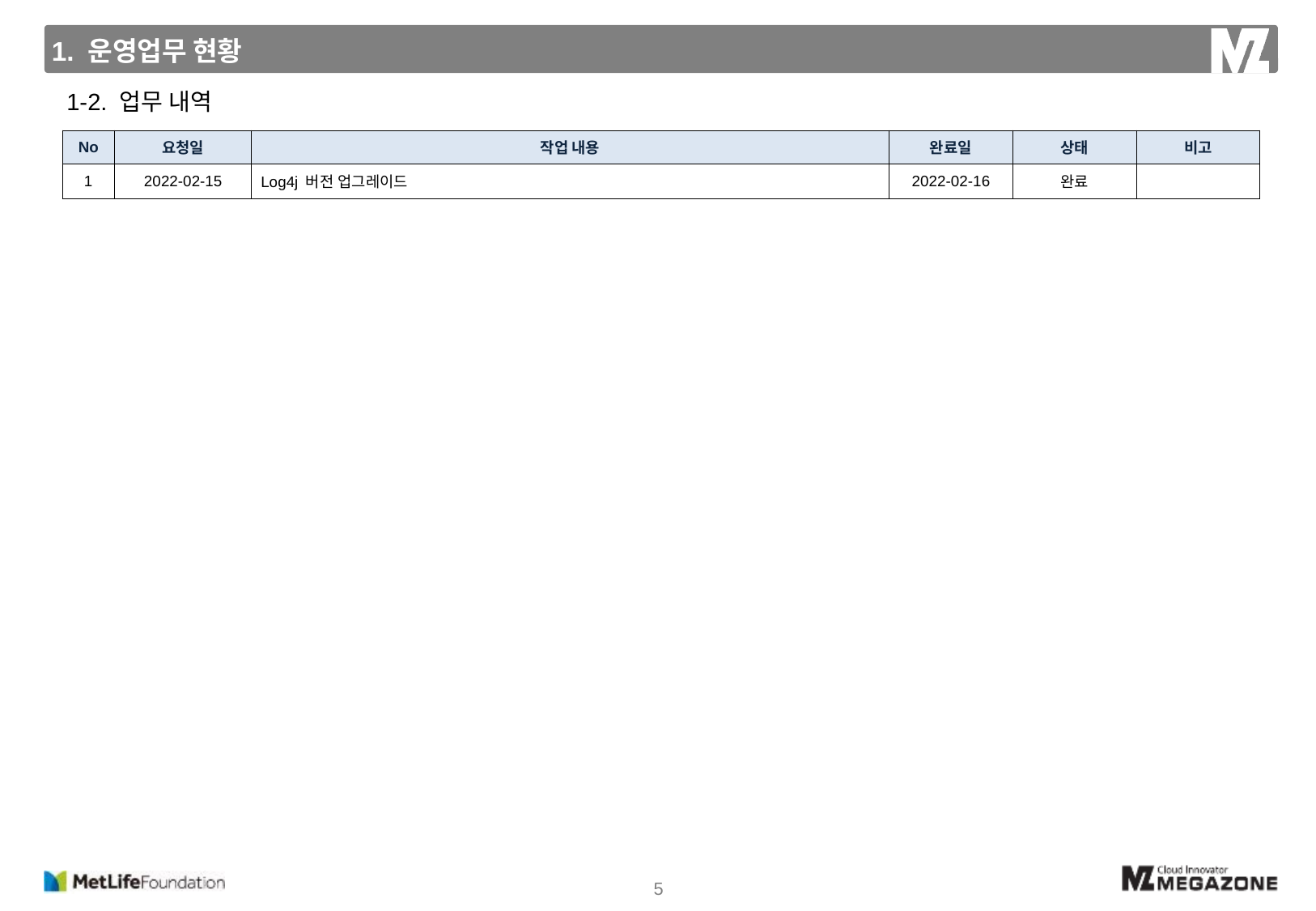

1. 운영업무 현황
1-2. 업무 내역
| No | 요청일 | 작업 내용 | 완료일 | 상태 | 비고 |
| --- | --- | --- | --- | --- | --- |
| 1 | 2022-02-15 | Log4j 버전 업그레이드 | 2022-02-16 | 완료 |  |
5